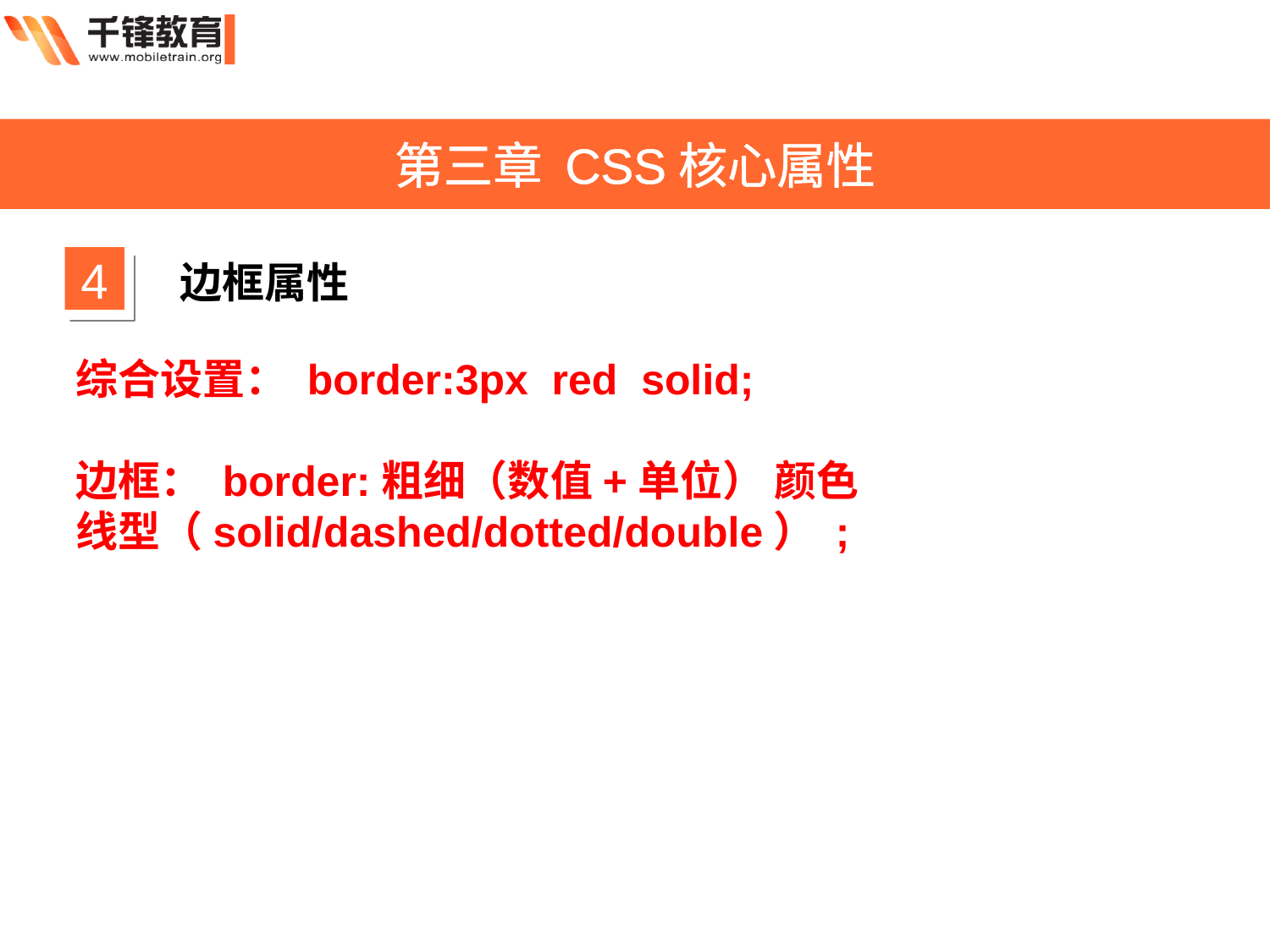

第三章 CSS核心属性
4

边框属性

综合设置： border:3px  red  solid;

边框： border:粗细（数值+单位） 颜色  线型（solid/dashed/dotted/double） ;